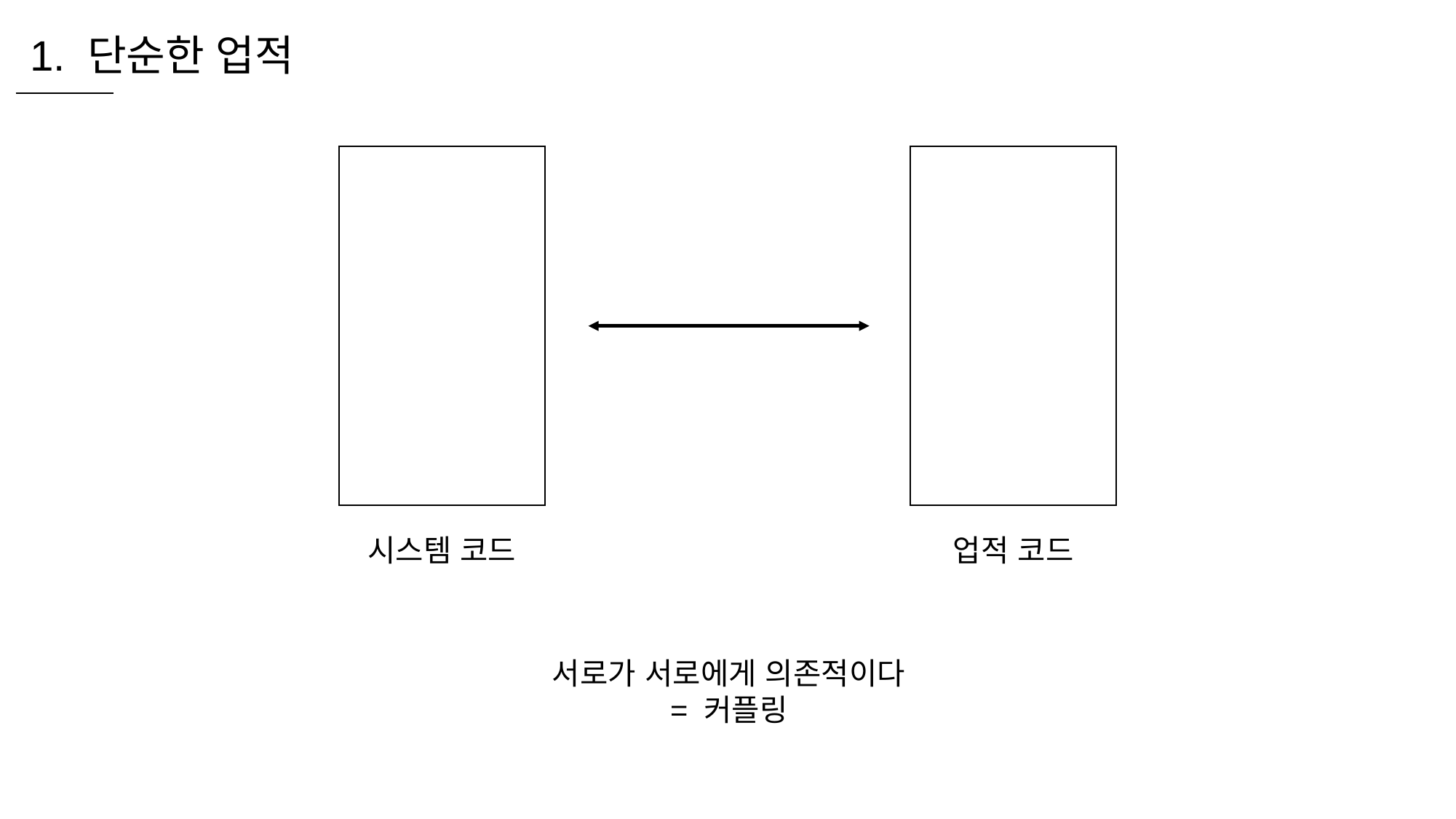

1. 단순한 업적

시스템 코드
업적 코드
서로가 서로에게 의존적이다
= 커플링